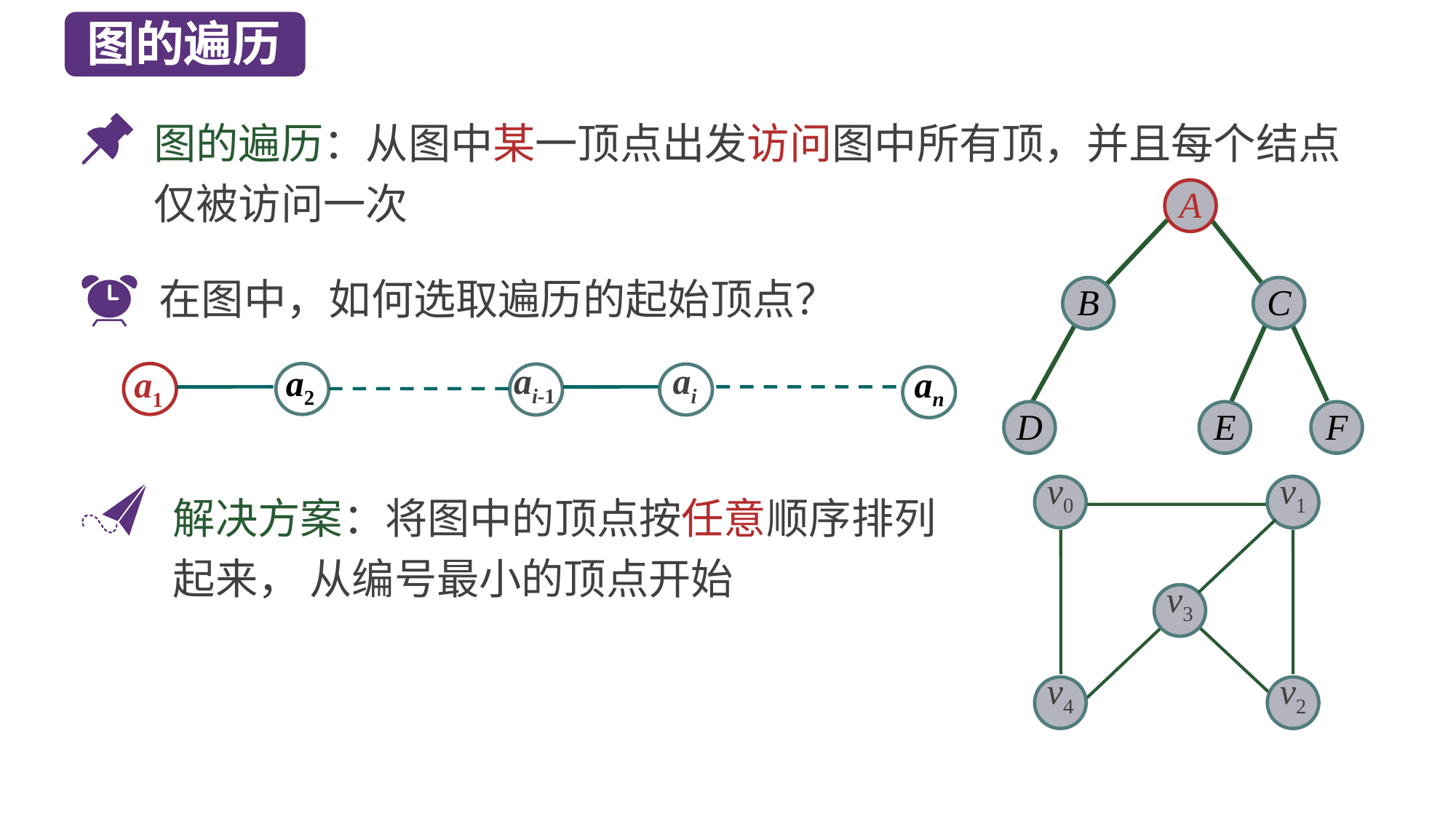

图的遍历

图的遍历：从图中某一顶点出发访问图中所有顶，并且每个结点仅被访问一次

A

B
C

D
E
F
在图中，如何选取遍历的起始顶点？

ai-1
ai
a2
an
a1

解决方案：将图中的顶点按任意顺序排列起来， 从编号最小的顶点开始

v0
v1

v3

v4
v2